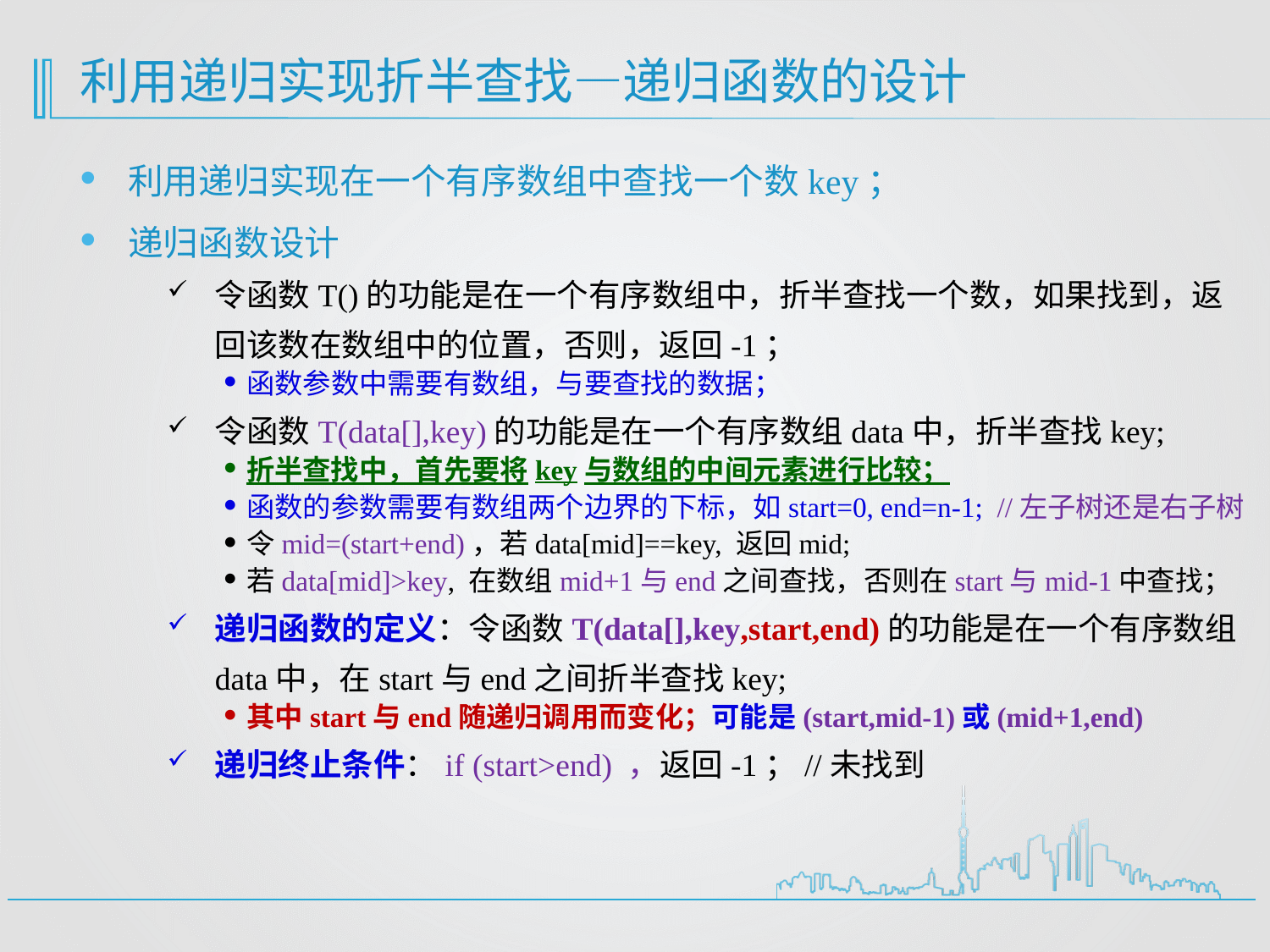

# 利用递归实现折半查找—递归函数的设计
利用递归实现在一个有序数组中查找一个数key；
递归函数设计
令函数T()的功能是在一个有序数组中，折半查找一个数，如果找到，返回该数在数组中的位置，否则，返回-1；
函数参数中需要有数组，与要查找的数据；
令函数T(data[],key)的功能是在一个有序数组data中，折半查找key;
折半查找中，首先要将key与数组的中间元素进行比较；
函数的参数需要有数组两个边界的下标，如start=0, end=n-1;  //左子树还是右子树
令mid=(start+end)，若data[mid]==key, 返回mid;
若data[mid]>key, 在数组mid+1与end之间查找，否则在start与mid-1中查找；
递归函数的定义：令函数T(data[],key,start,end)的功能是在一个有序数组data中，在start与end之间折半查找key;
其中start与end随递归调用而变化；可能是(start,mid-1)或(mid+1,end)
递归终止条件：if (start>end) ，返回-1；//未找到